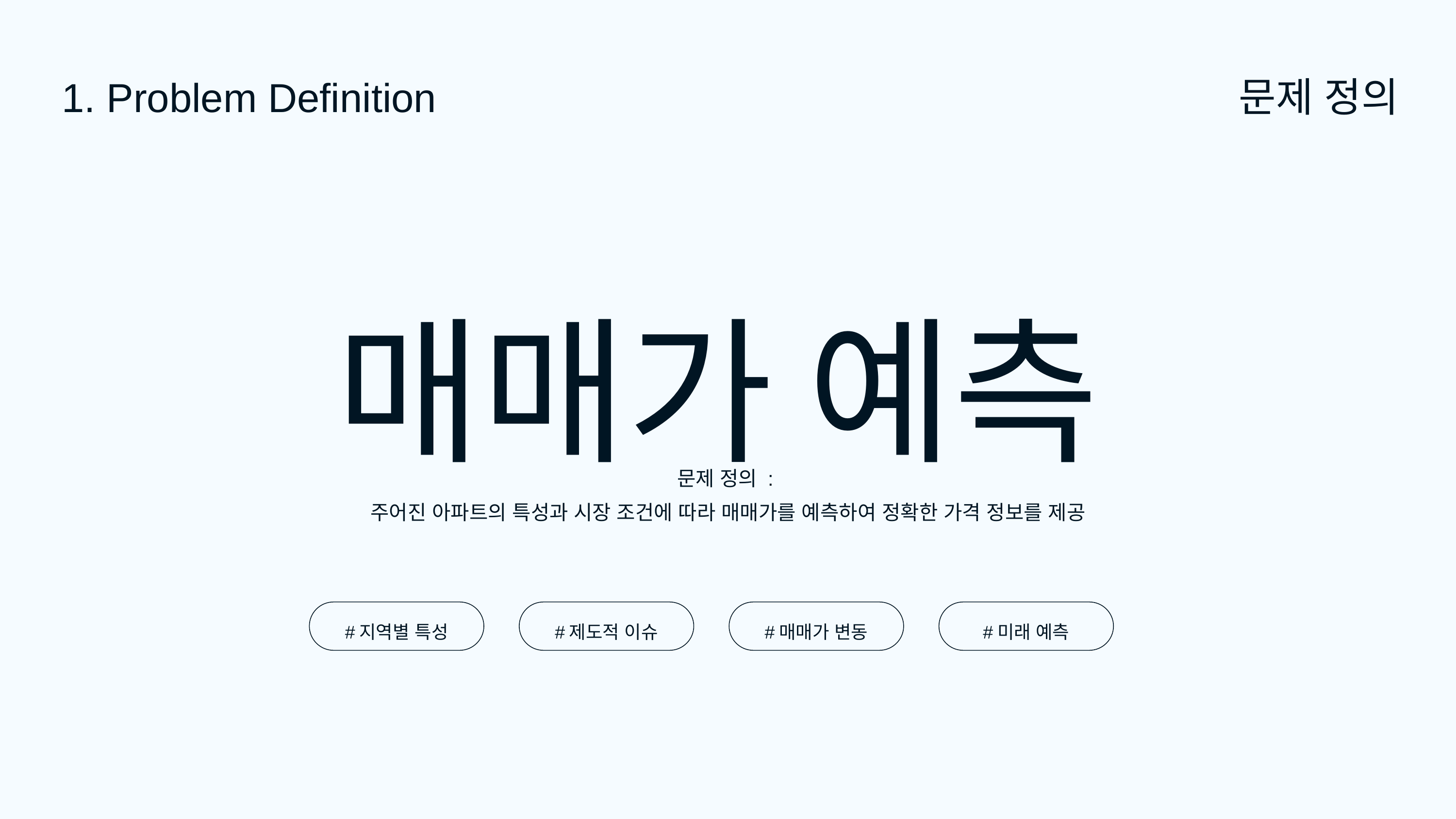

문제 정의
1. Problem Definition
매매가 예측
문제 정의 :
주어진 아파트의 특성과 시장 조건에 따라 매매가를 예측하여 정확한 가격 정보를 제공

#지역별 특성
#제도적 이슈
#매매가 변동
#미래 예측